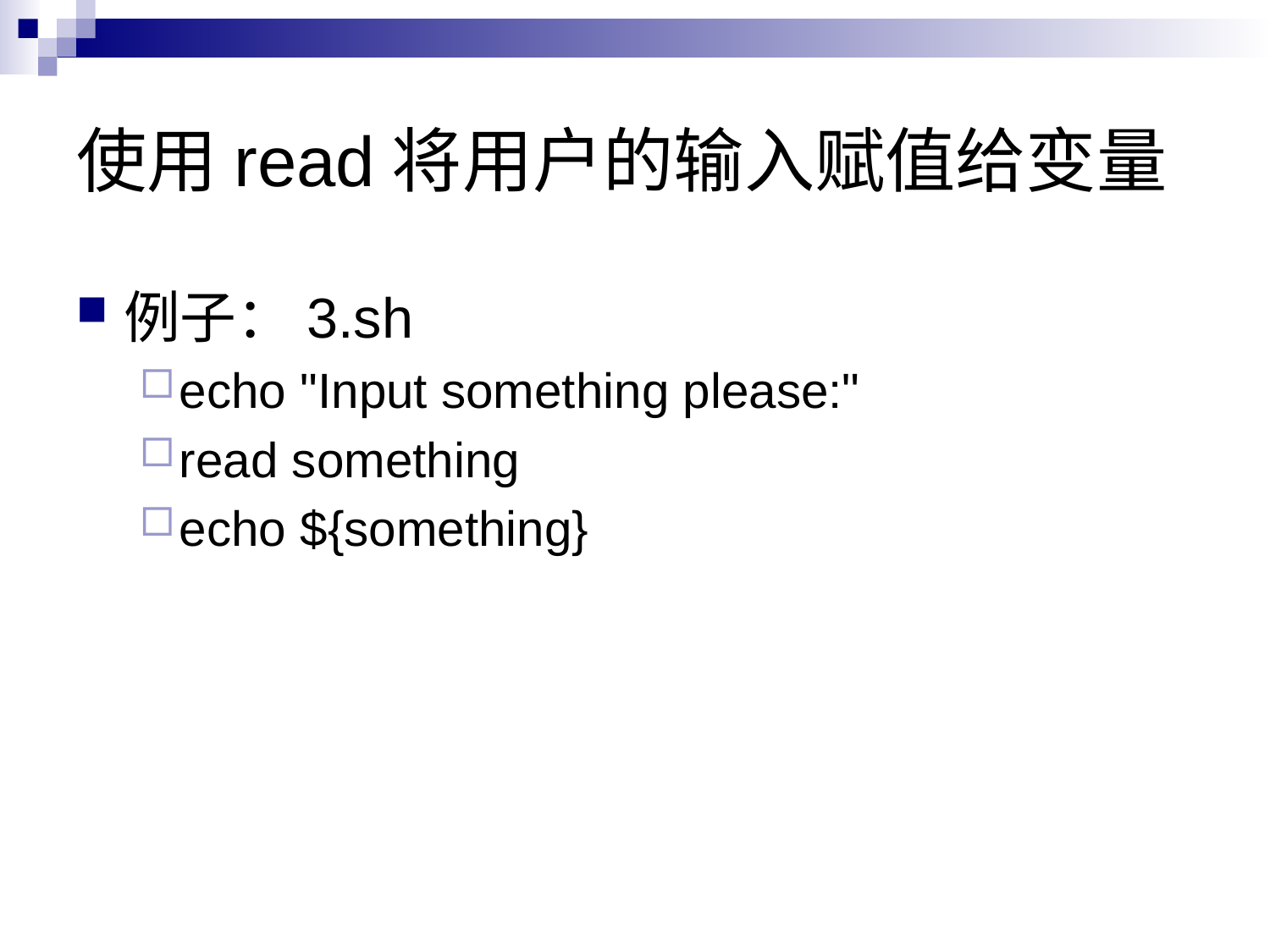

# 使用read将用户的输入赋值给变量
例子：3.sh
echo "Input something please:"
read something
echo ${something}